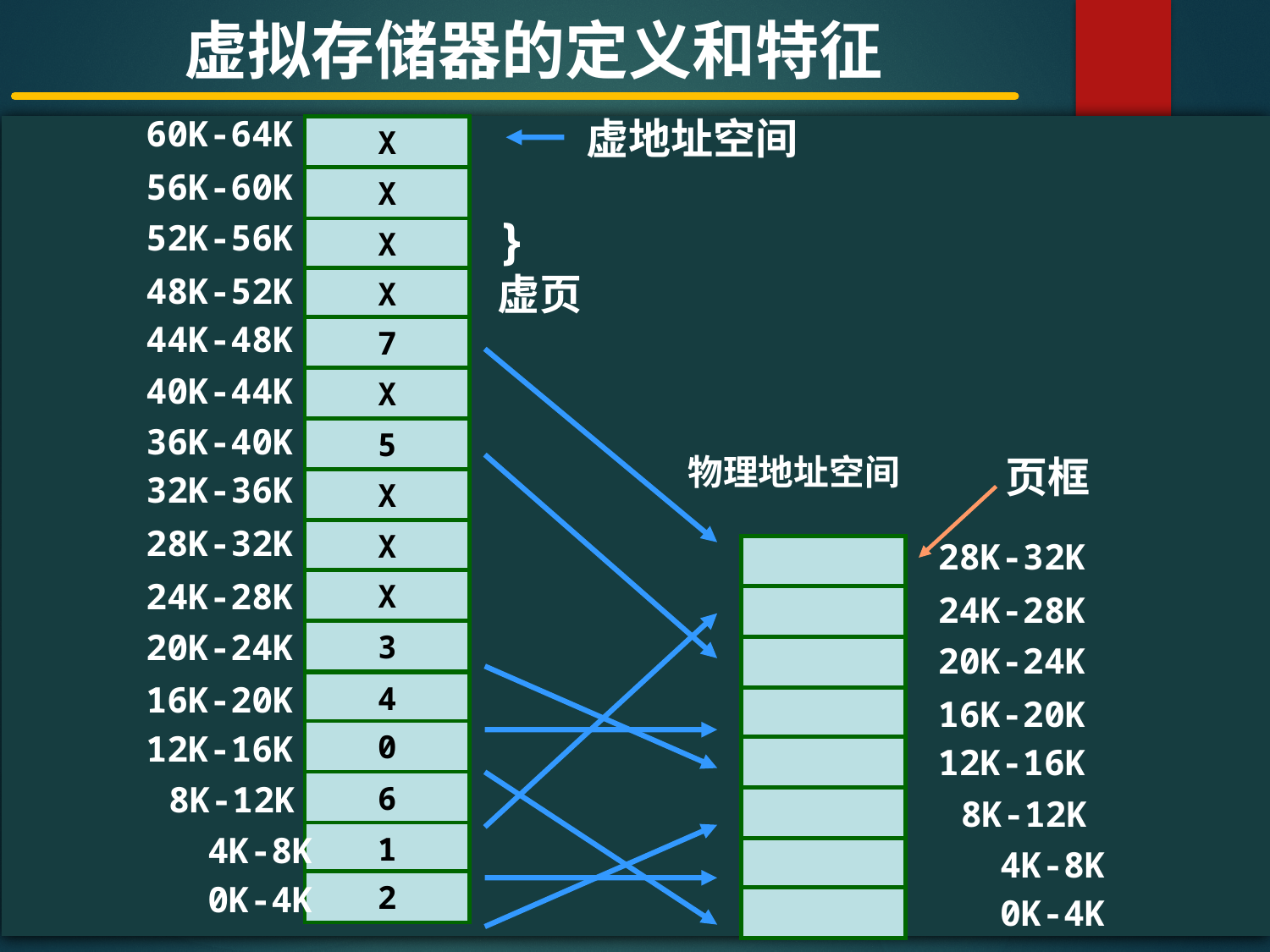

虚拟存储器的定义和特征
60K-64K
56K-60K
52K-56K
48K-52K
44K-48K
40K-44K
36K-40K
32K-36K
28K-32K
24K-28K
20K-24K
16K-20K
12K-16K
 8K-12K
   4K-8K
   0K-4K
虚地址空间
#
X
X
X
X
7
X
5
X
X
X
3
4
0
6
1
2

}  虚页

物理地址空间
页框

28K-32K
24K-28K
20K-24K
16K-20K
12K-16K
 8K-12K
   4K-8K
   0K-4K